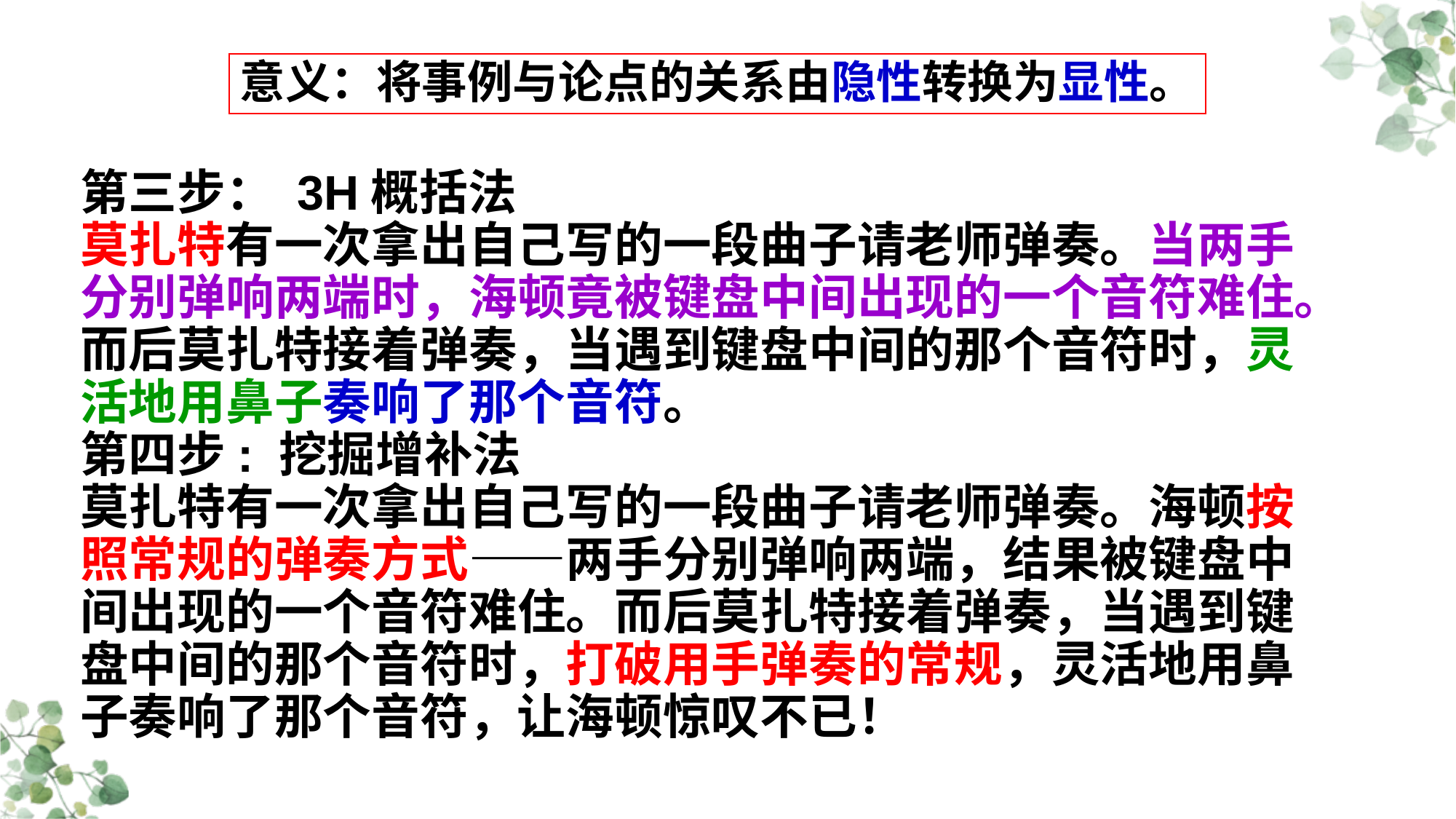

意义：将事例与论点的关系由隐性转换为显性。
第三步： 3H概括法
莫扎特有一次拿出自己写的一段曲子请老师弹奏。当两手分别弹响两端时，海顿竟被键盘中间出现的一个音符难住。而后莫扎特接着弹奏，当遇到键盘中间的那个音符时，灵活地用鼻子奏响了那个音符。
第四步: 挖掘增补法
莫扎特有一次拿出自己写的一段曲子请老师弹奏。海顿按照常规的弹奏方式——两手分别弹响两端，结果被键盘中间出现的一个音符难住。而后莫扎特接着弹奏，当遇到键盘中间的那个音符时，打破用手弹奏的常规，灵活地用鼻子奏响了那个音符，让海顿惊叹不已！